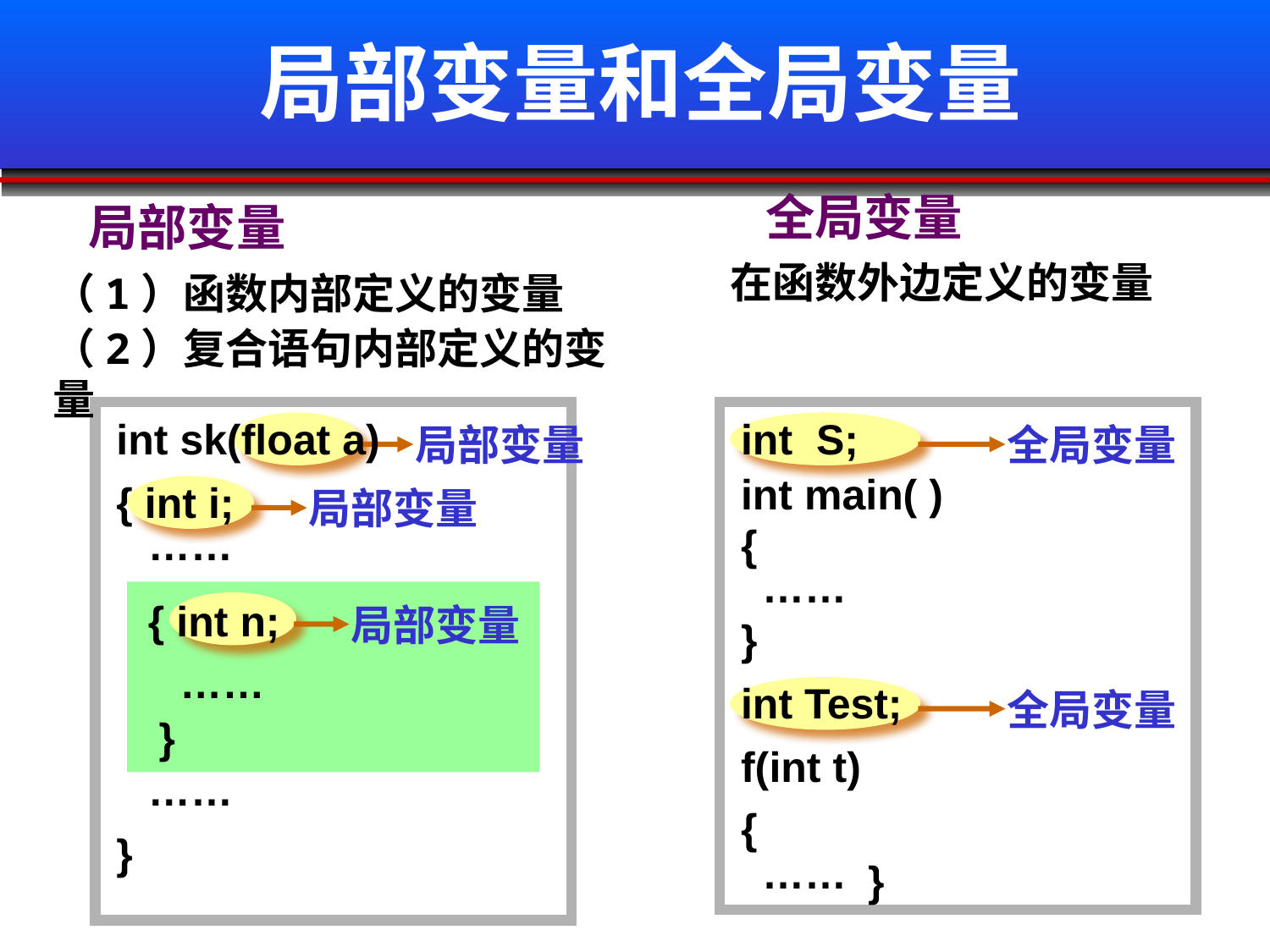

# 局部变量和全局变量
 全局变量
 局部变量
在函数外边定义的变量
（1）函数内部定义的变量
（2）复合语句内部定义的变量

int sk(float a)

局部变量

int  S;
全局变量

int main( )
{ int i;

局部变量

……
{
……

局部变量
{ int n;
}

……

int Test;
全局变量

}
f(int t)
……
{
}
……
}